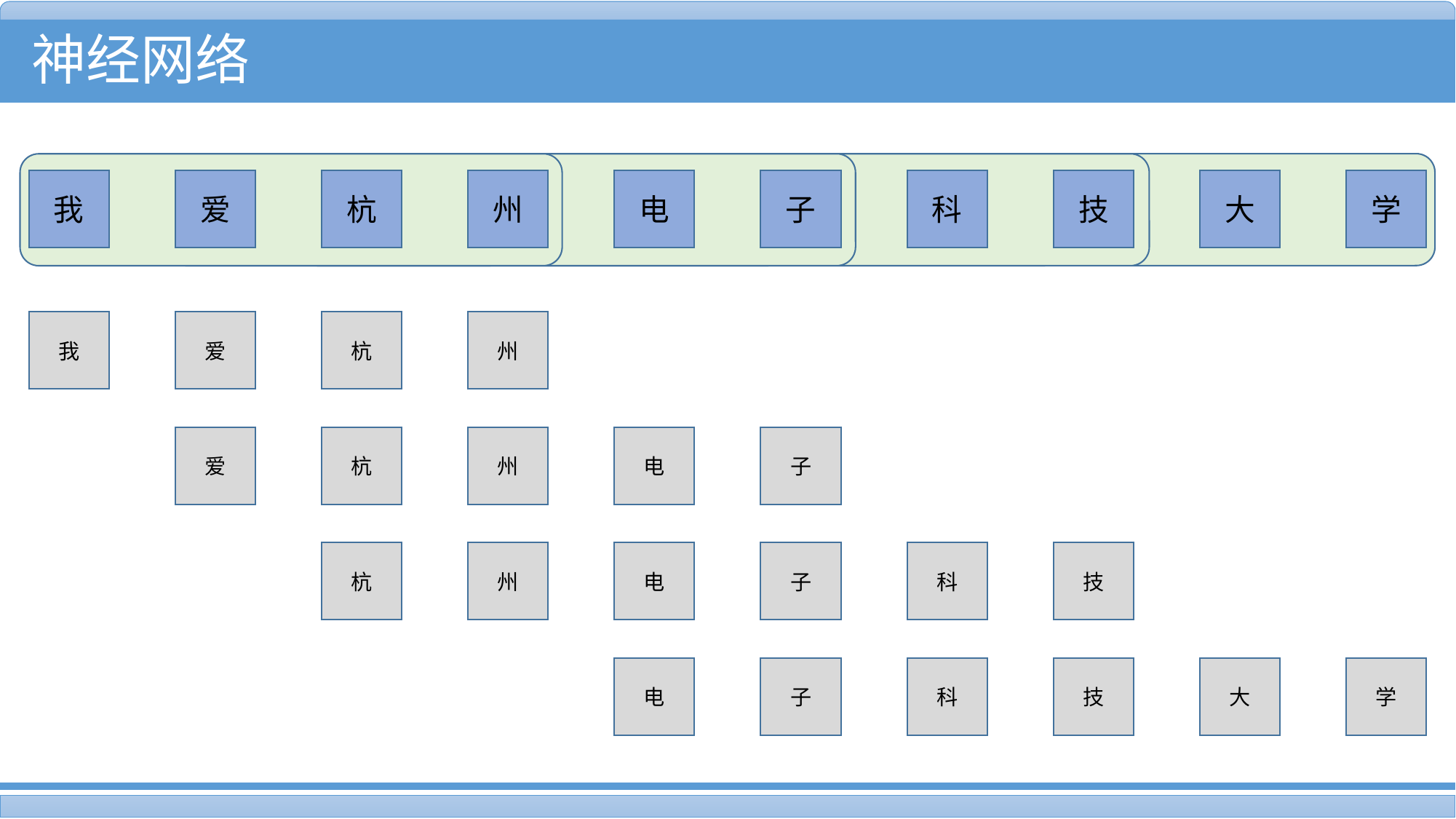

神经网络

州
电
子
科
技
大
学
我
爱
杭
州
我
爱
杭
州
电
子
爱
杭
州
电
子
科
技
杭
电
子
科
技
大
学